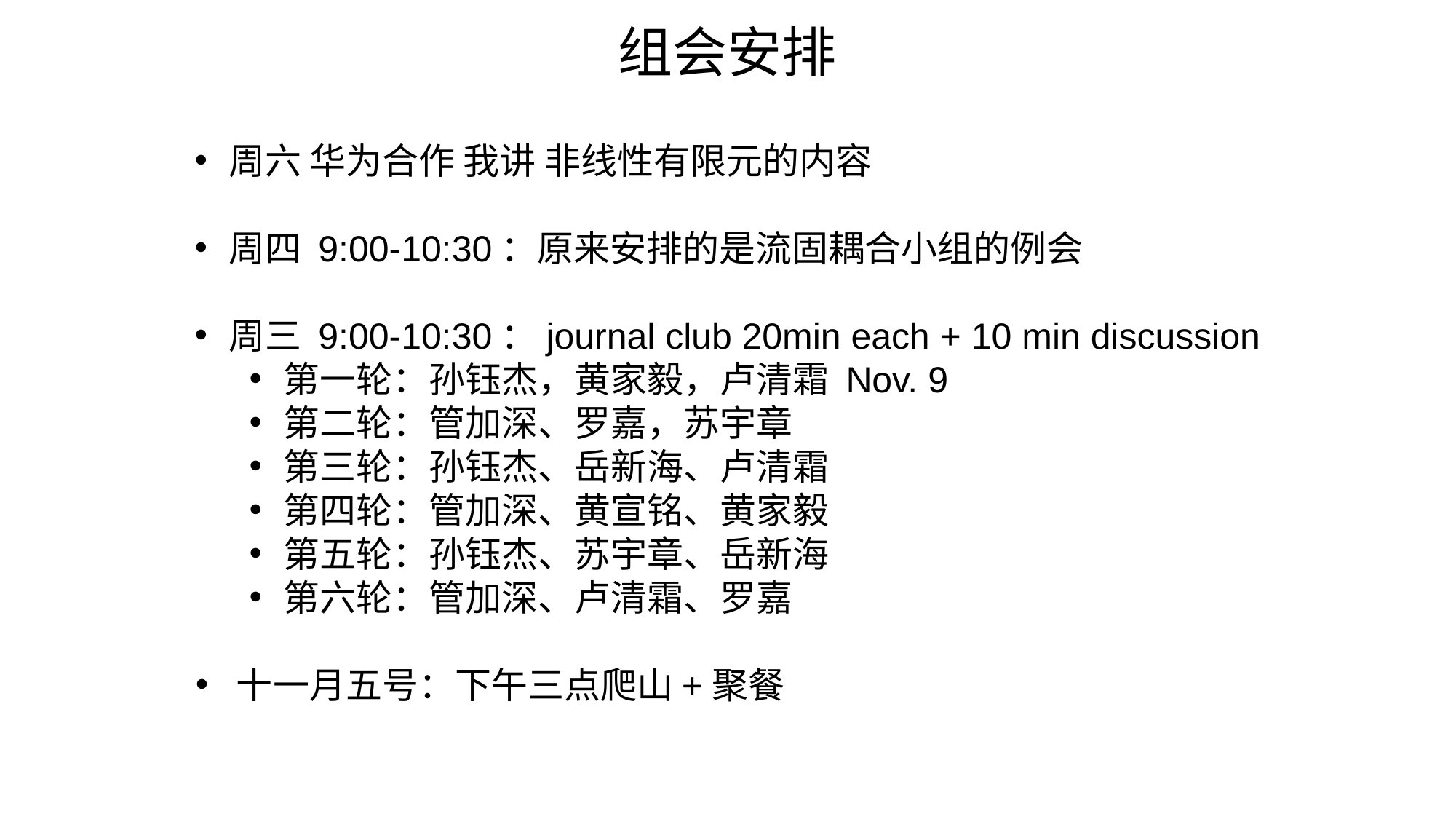

组会安排
周六 华为合作 我讲 非线性有限元的内容

周四 9:00-10:30：原来安排的是流固耦合小组的例会

周三 9:00-10:30：journal club 20min each + 10 min discussion
第一轮：孙钰杰，黄家毅，卢清霜 Nov. 9
第二轮：管加深、罗嘉，苏宇章
第三轮：孙钰杰、岳新海、卢清霜
第四轮：管加深、黄宣铭、黄家毅
第五轮：孙钰杰、苏宇章、岳新海
第六轮：管加深、卢清霜、罗嘉

十一月五号：下午三点爬山+聚餐